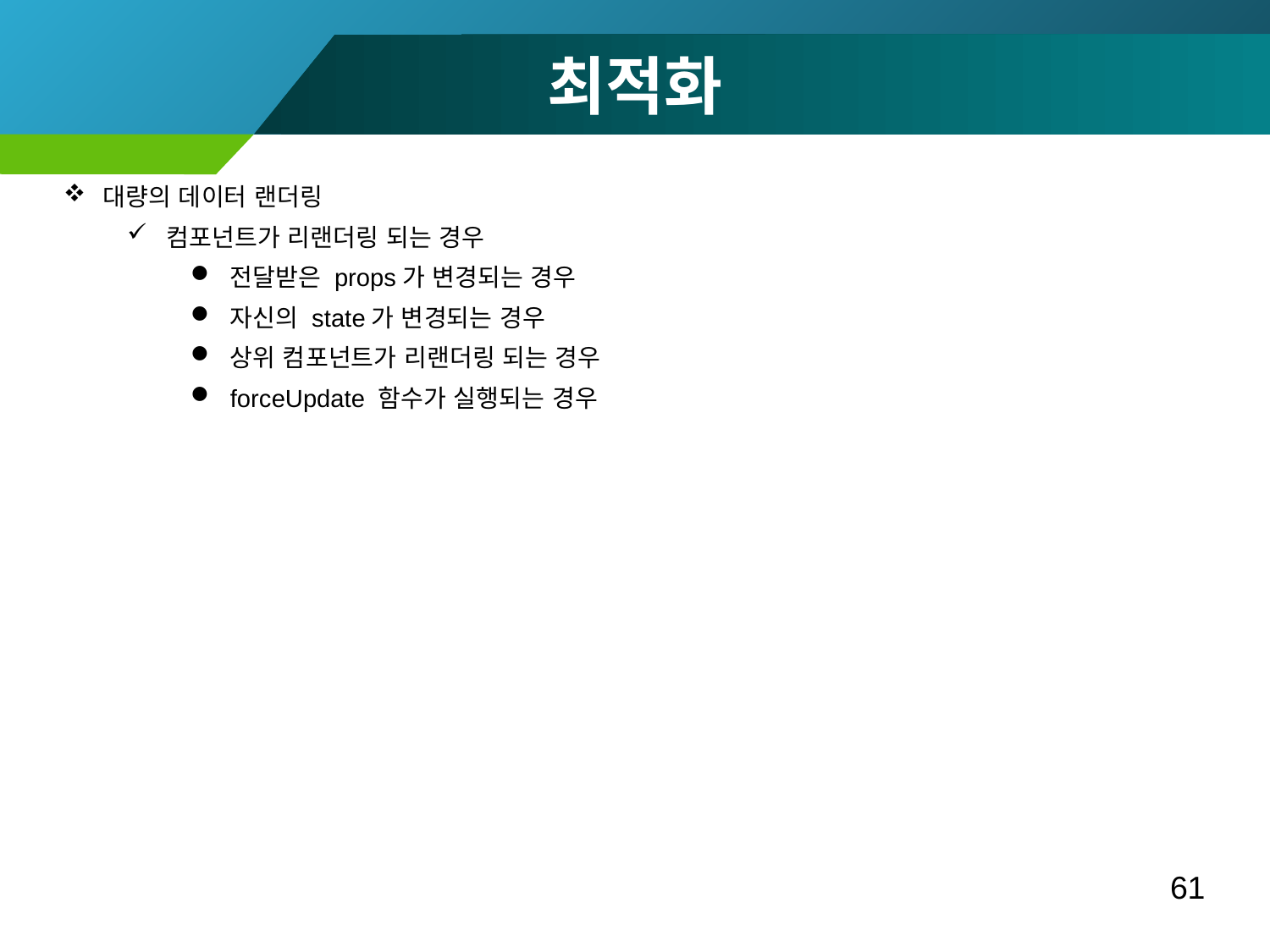

최적화
대량의 데이터 랜더링
컴포넌트가 리랜더링 되는 경우
전달받은 props가 변경되는 경우
자신의 state가 변경되는 경우
상위 컴포넌트가 리랜더링 되는 경우
forceUpdate 함수가 실행되는 경우

61